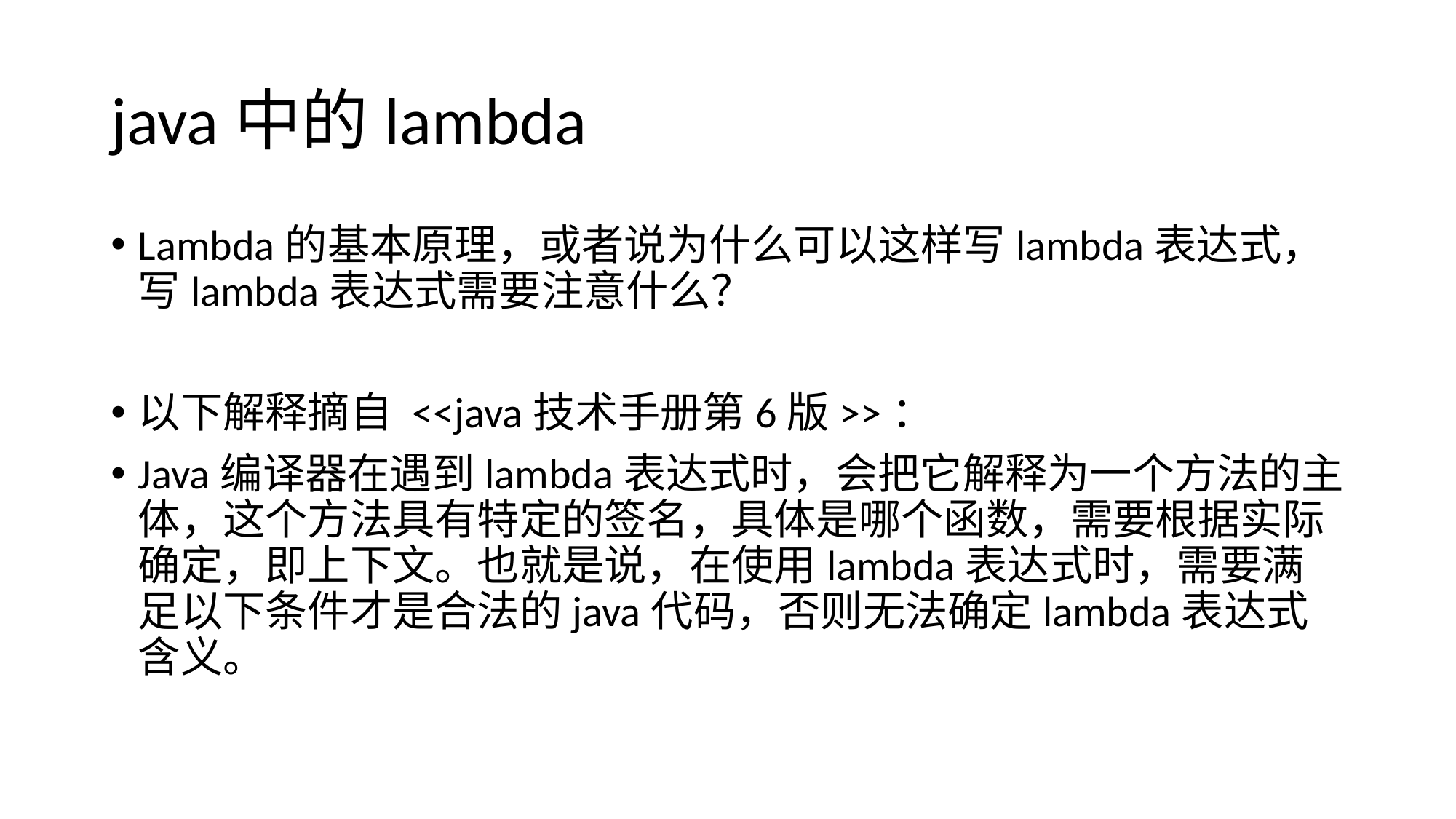

# java中的lambda
Lambda的基本原理，或者说为什么可以这样写lambda表达式，写lambda表达式需要注意什么？

以下解释摘自 <<java技术手册第6版>>：
Java编译器在遇到lambda表达式时，会把它解释为一个方法的主体，这个方法具有特定的签名，具体是哪个函数，需要根据实际确定，即上下文。也就是说，在使用lambda表达式时，需要满足以下条件才是合法的java代码，否则无法确定lambda表达式含义。